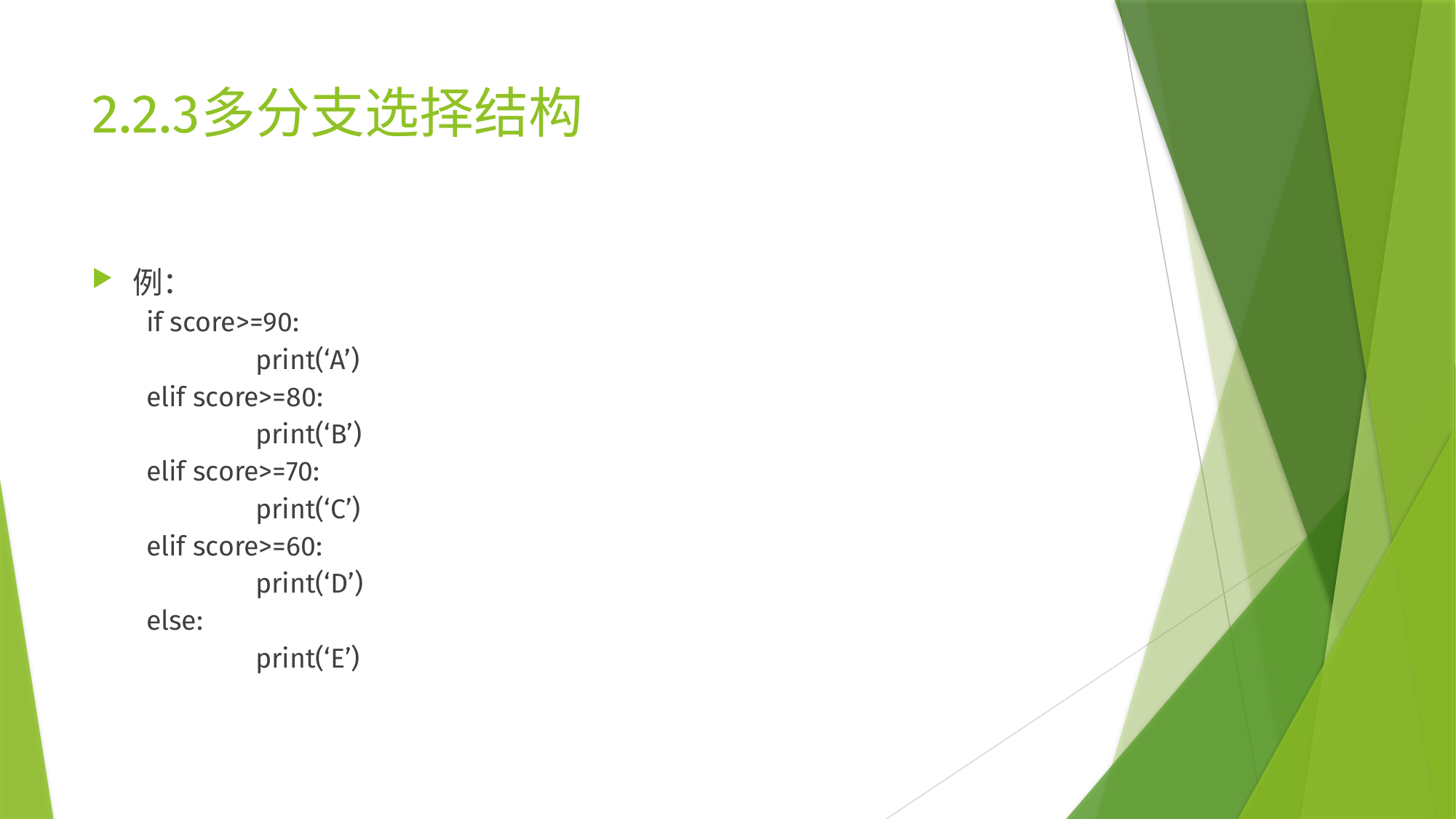

# 2.2.3	多分支选择结构
例：
if score>=90:
	print(‘A’)
elif score>=80:
	print(‘B’)
elif score>=70:
	print(‘C’)
elif score>=60:
	print(‘D’)
else:
	print(‘E’)